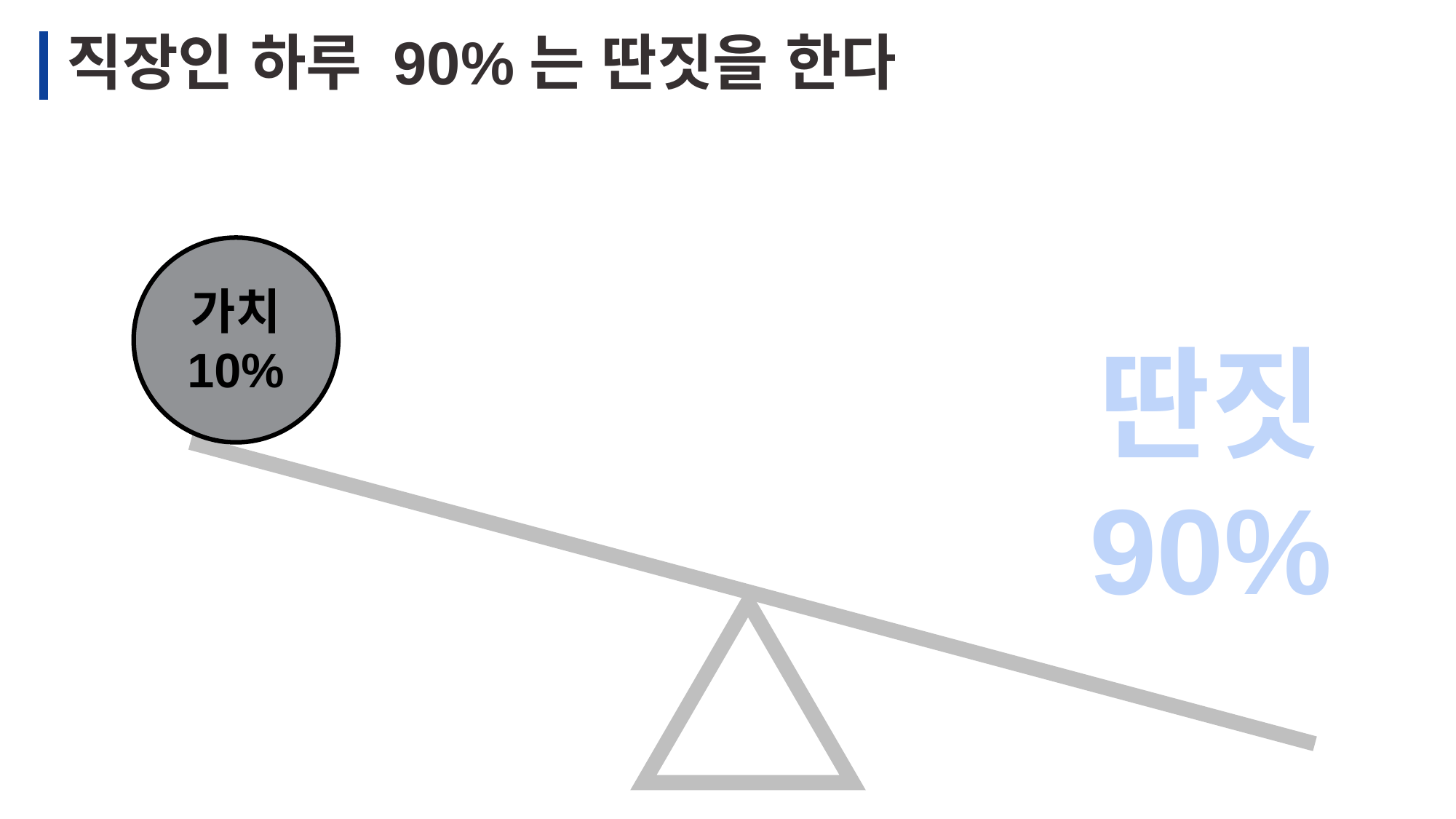

# 직장인 하루 90%는 딴짓을 한다

가치
10%
딴짓
90%